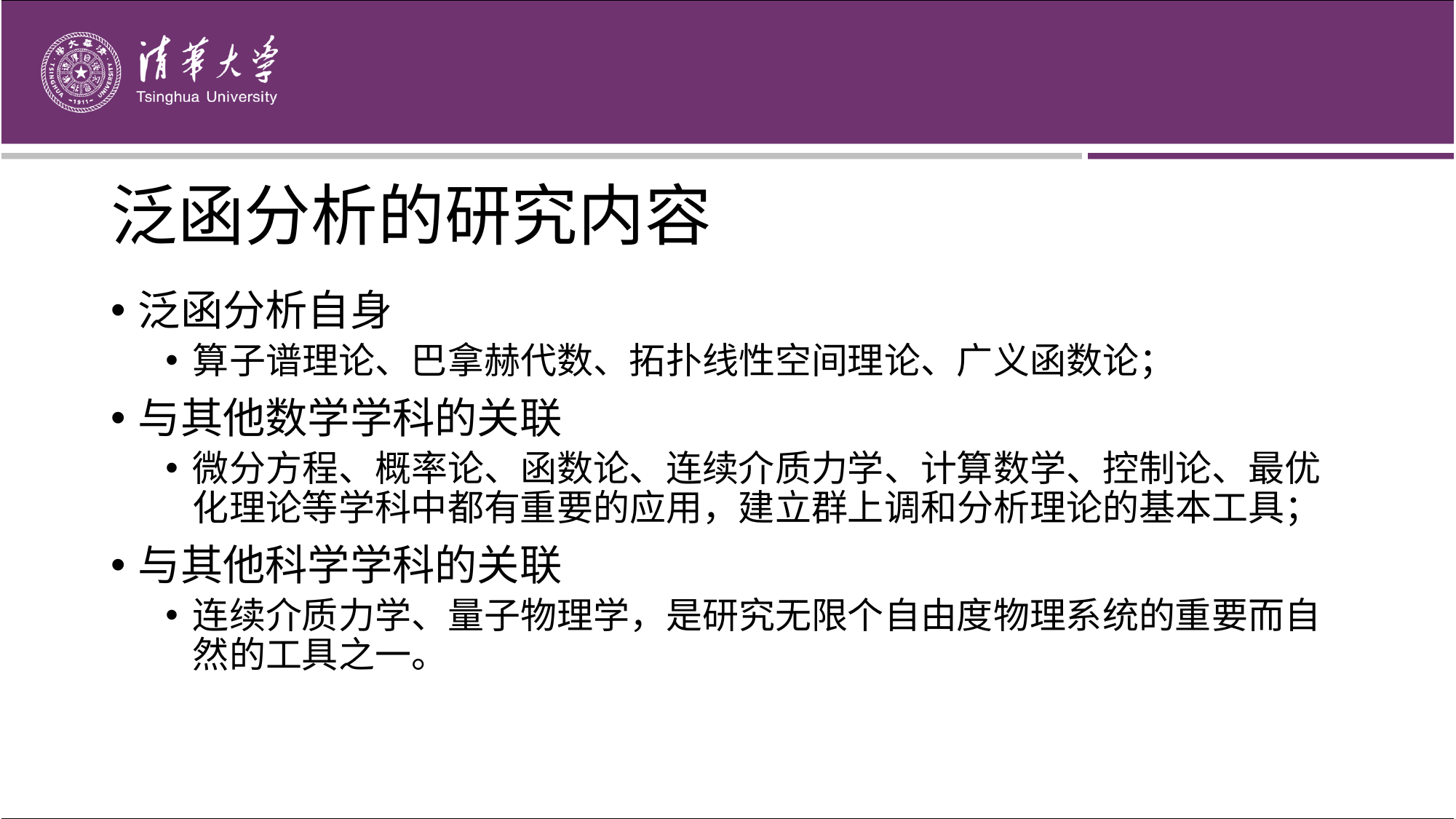

泛函分析的研究内容
泛函分析自身
算子谱理论、巴拿赫代数、拓扑线性空间理论、广义函数论；
与其他数学学科的关联
微分方程、概率论、函数论、连续介质力学、计算数学、控制论、最优化理论等学科中都有重要的应用，建立群上调和分析理论的基本工具；
与其他科学学科的关联
连续介质力学、量子物理学，是研究无限个自由度物理系统的重要而自然的工具之一。